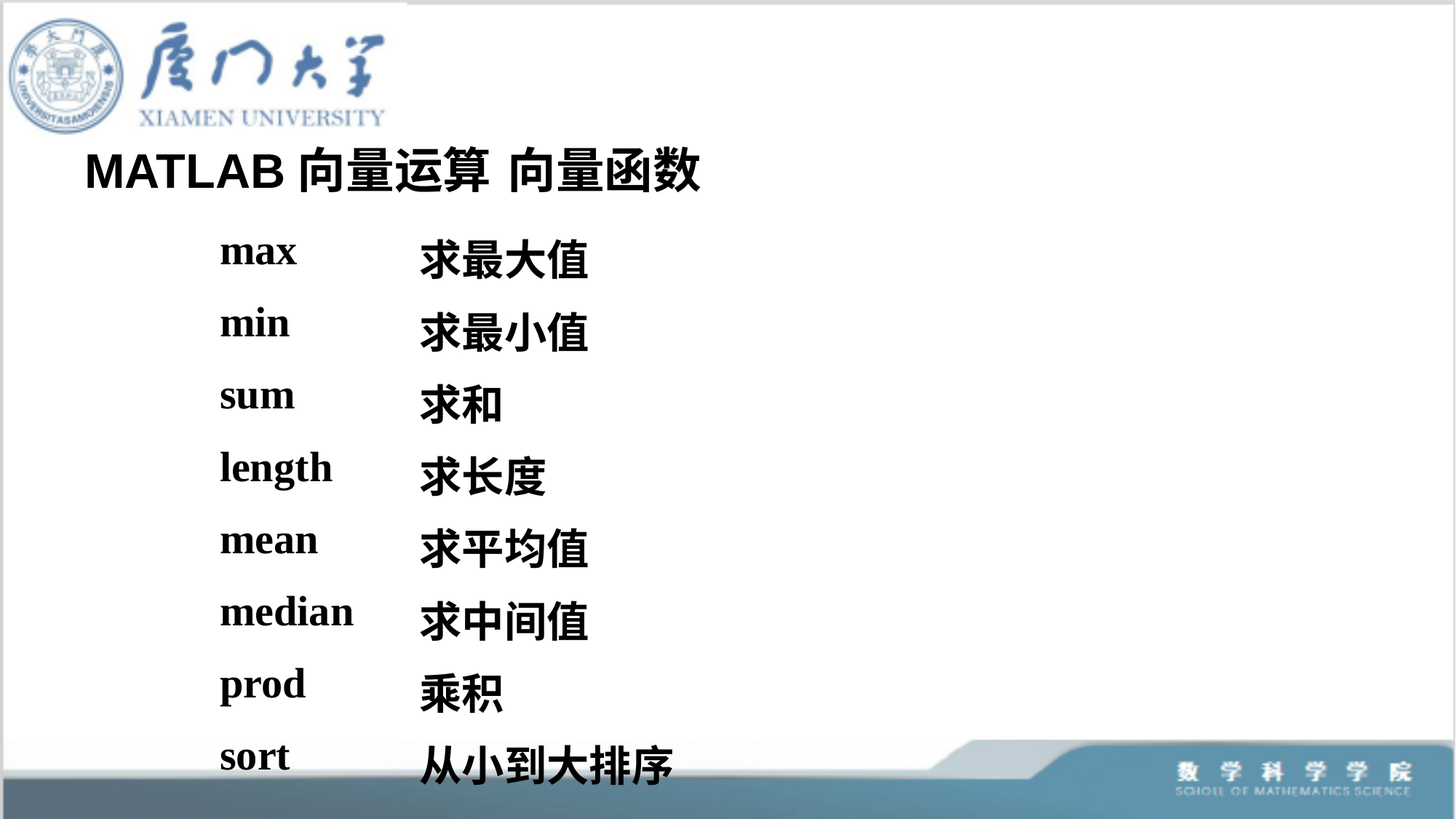

MATLAB向量运算	向量函数
| max | 求最大值 |
| --- | --- |
| min | 求最小值 |
| sum | 求和 |
| length | 求长度 |
| mean | 求平均值 |
| median | 求中间值 |
| prod | 乘积 |
| sort | 从小到大排序 |